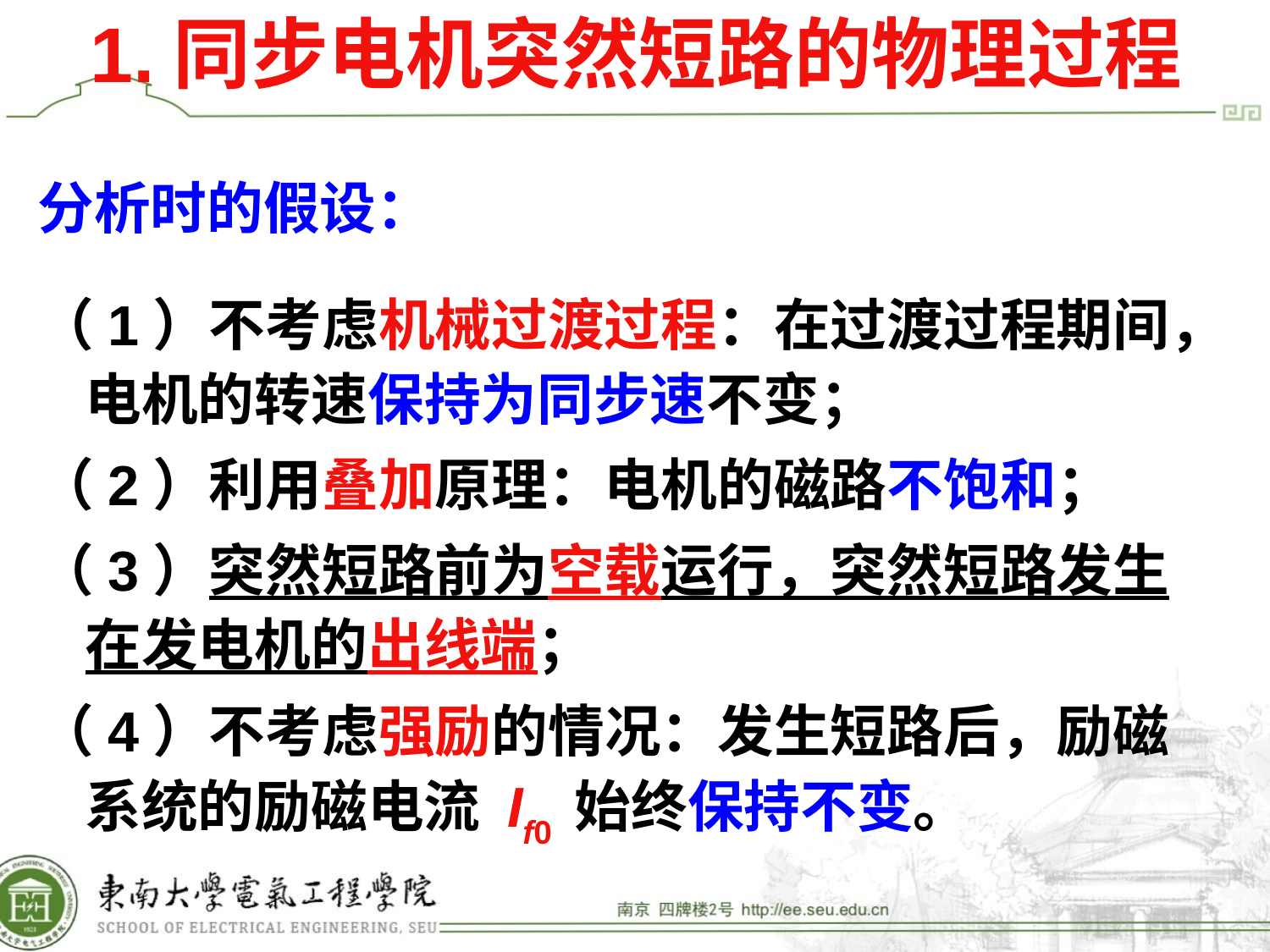

1.同步电机突然短路的物理过程
# 分析时的假设：
（1）不考虑机械过渡过程：在过渡过程期间，电机的转速保持为同步速不变；
（2）利用叠加原理：电机的磁路不饱和；
（3）突然短路前为空载运行，突然短路发生在发电机的出线端；
（4）不考虑强励的情况：发生短路后，励磁系统的励磁电流 If0 始终保持不变。